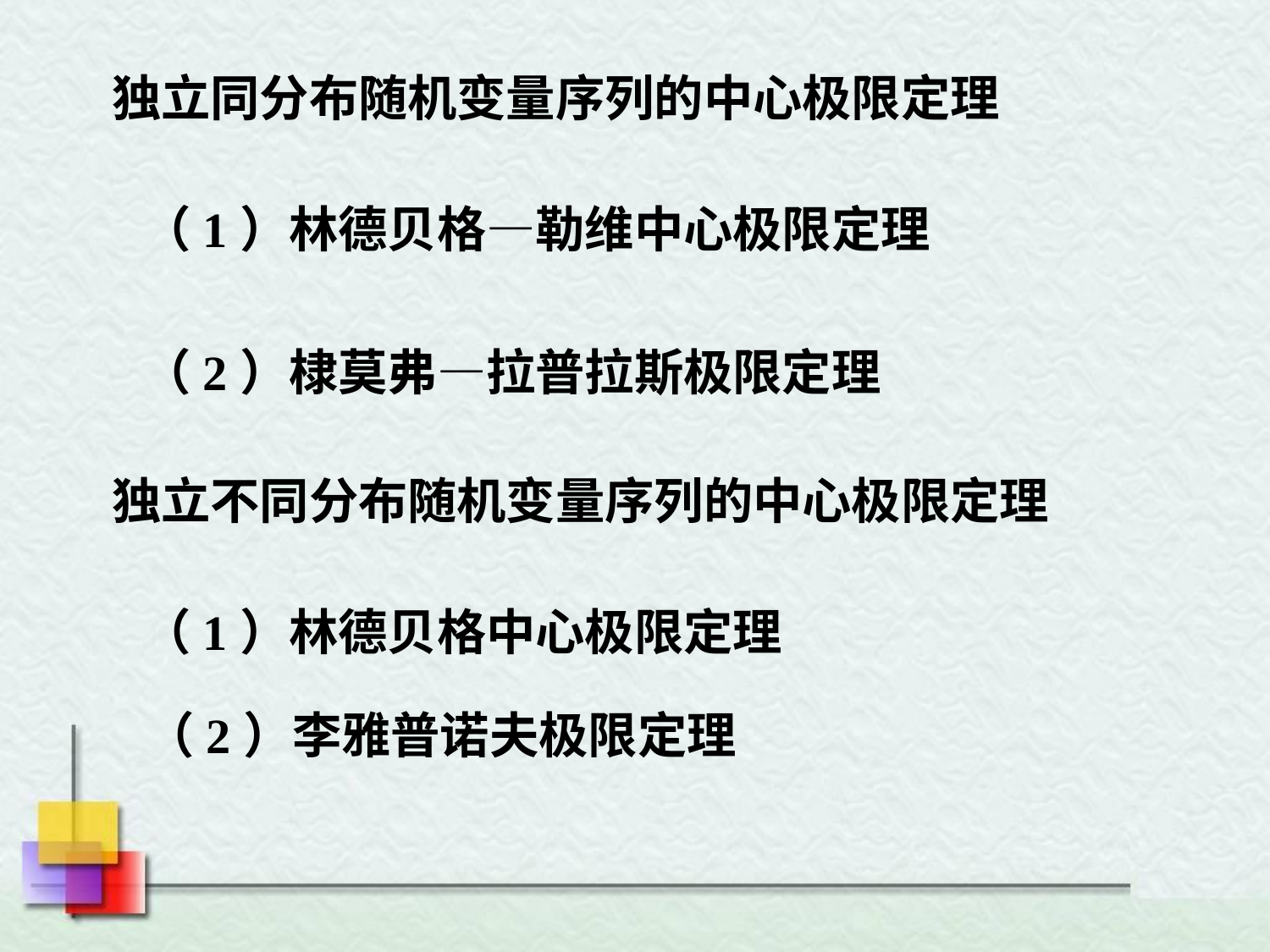

独立同分布随机变量序列的中心极限定理
（1）林德贝格—勒维中心极限定理
（2）棣莫弗—拉普拉斯极限定理
独立不同分布随机变量序列的中心极限定理
（1）林德贝格中心极限定理
（2）李雅普诺夫极限定理